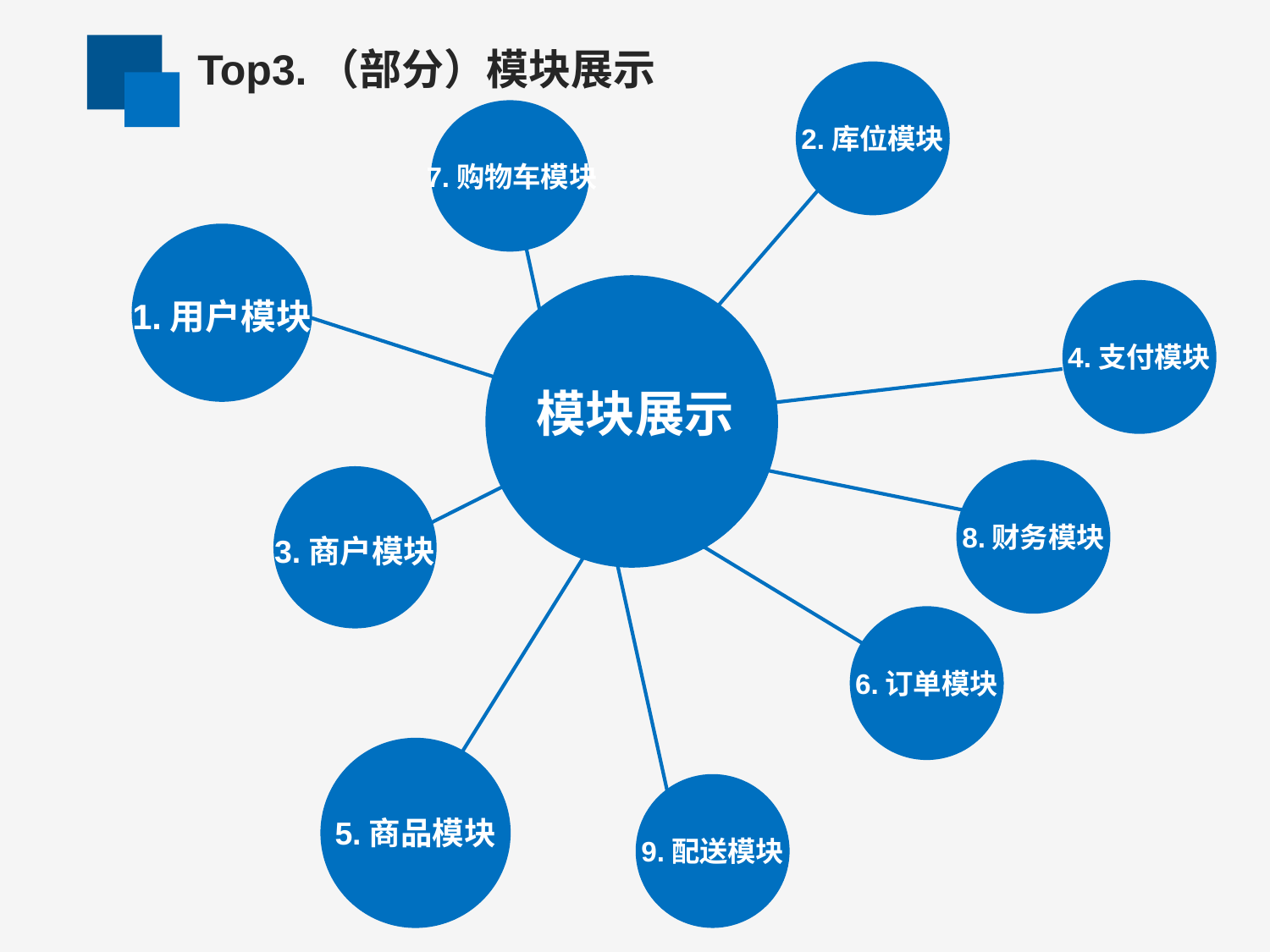

Top3.（部分）模块展示

2.库位模块

7.购物车模块

1.用户模块

模块展示

4.支付模块

8.财务模块

3.商户模块

6.订单模块

5.商品模块

9.配送模块